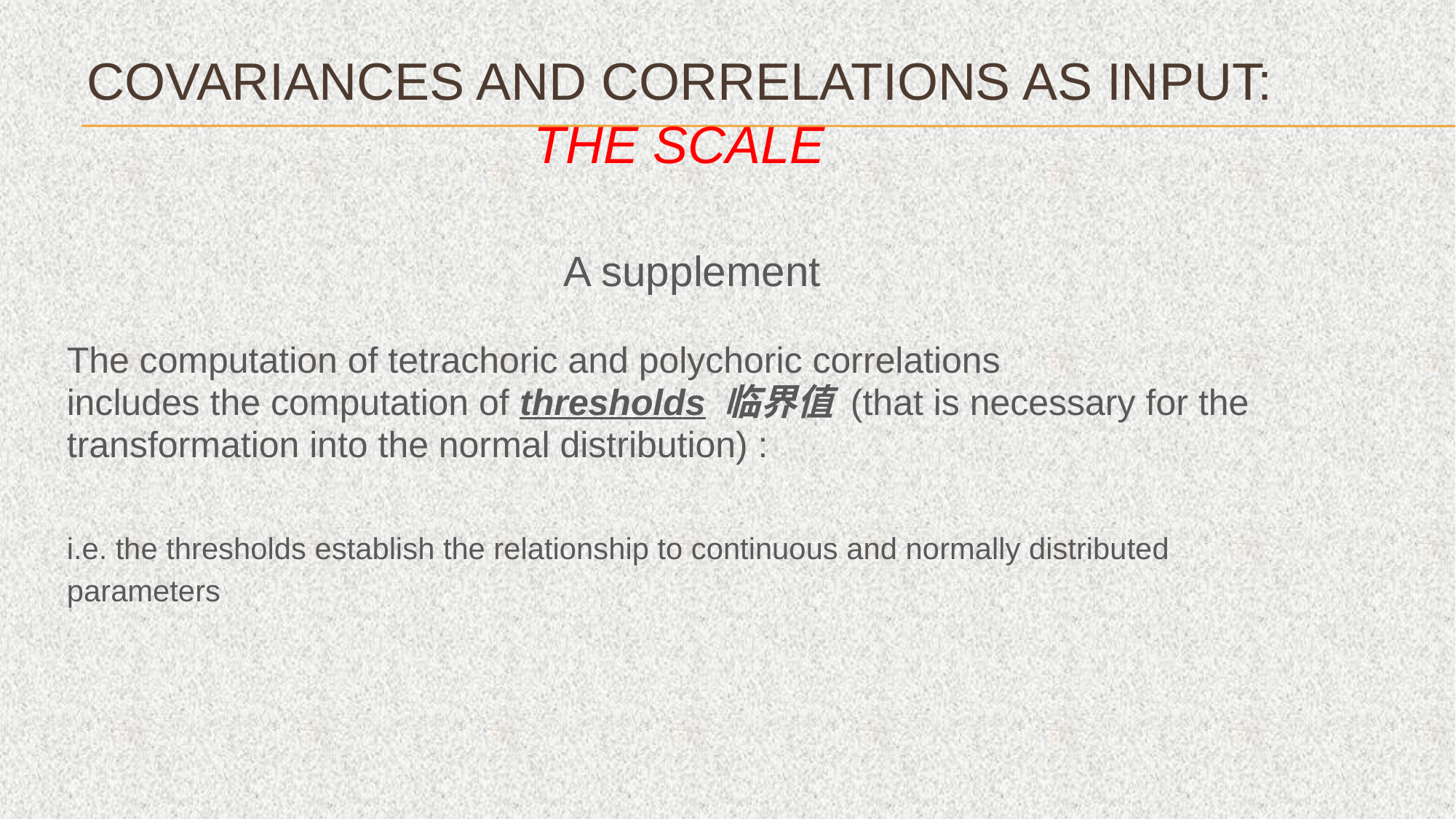

# Covariances and correlations as input: the scale
                                          A supplement

The computation of tetrachoric and polychoric correlations
includes the computation of thresholds 临界值 (that is necessary for the transformation into the normal distribution) :

i.e. the thresholds establish the relationship to continuous and normally distributed parameters